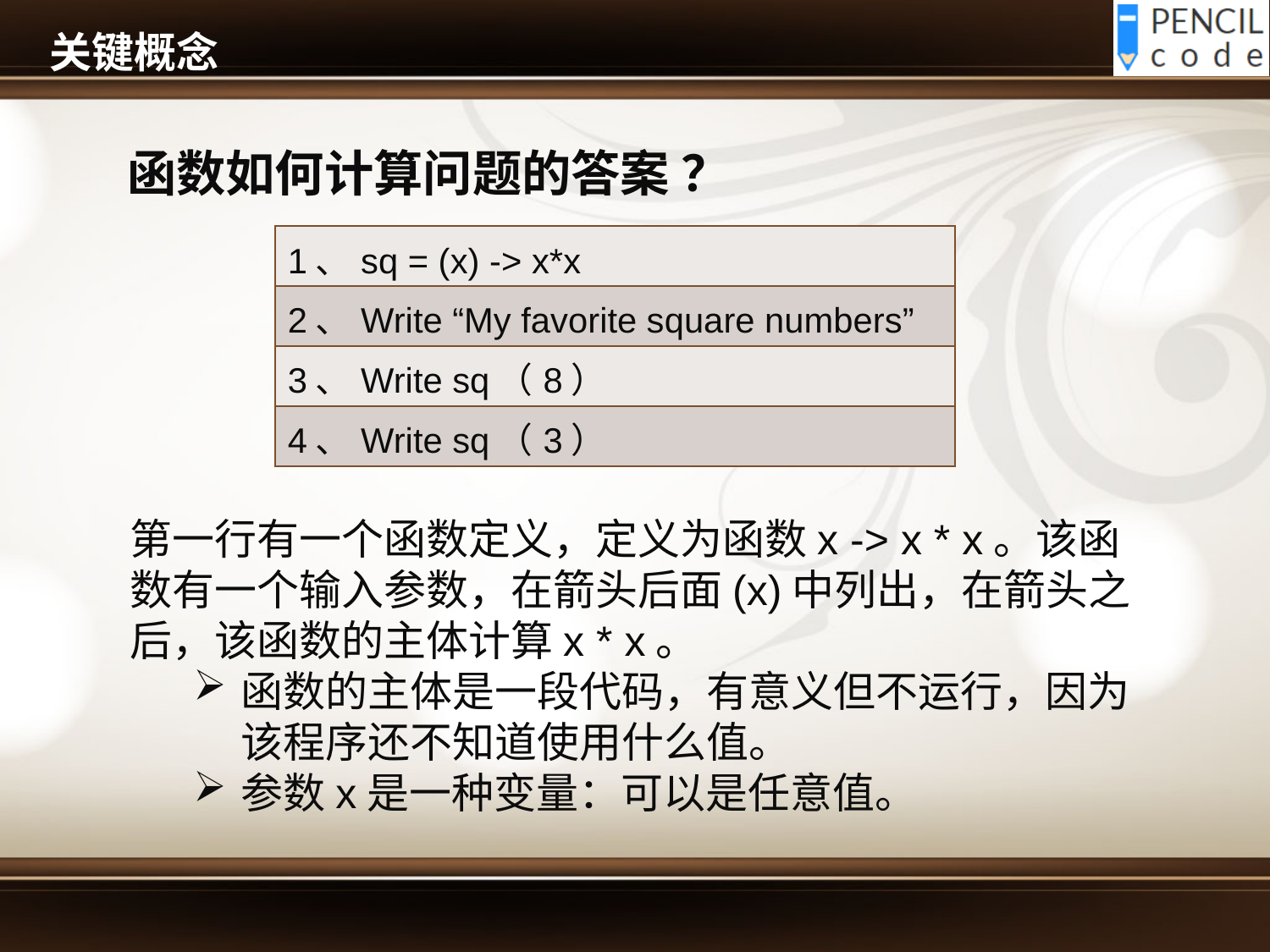

# 关键概念
函数如何计算问题的答案 ？
| 1、sq = (x) -> x\*x |
| --- |
| 2、Write “My favorite square numbers” |
| 3、Write sq（8） |
| 4、Write sq（3） |
第一行有一个函数定义，定义为函数x -> x * x。该函数有一个输入参数，在箭头后面(x)中列出，在箭头之后，该函数的主体计算x * x。
函数的主体是一段代码，有意义但不运行，因为该程序还不知道使用什么值。
参数x是一种变量：可以是任意值。